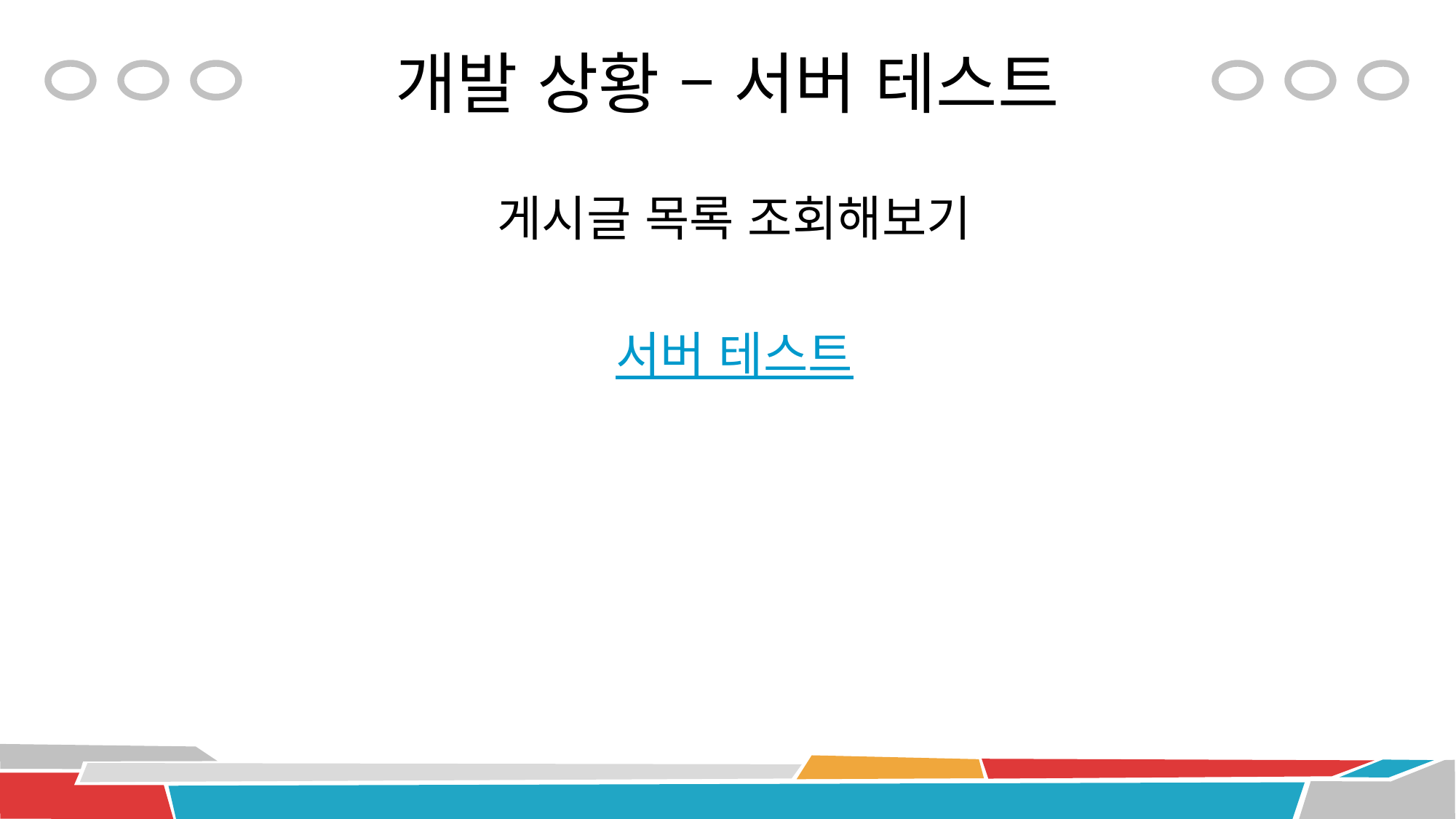

# 개발 상황 – 서버 테스트
게시글 목록 조회해보기

서버 테스트